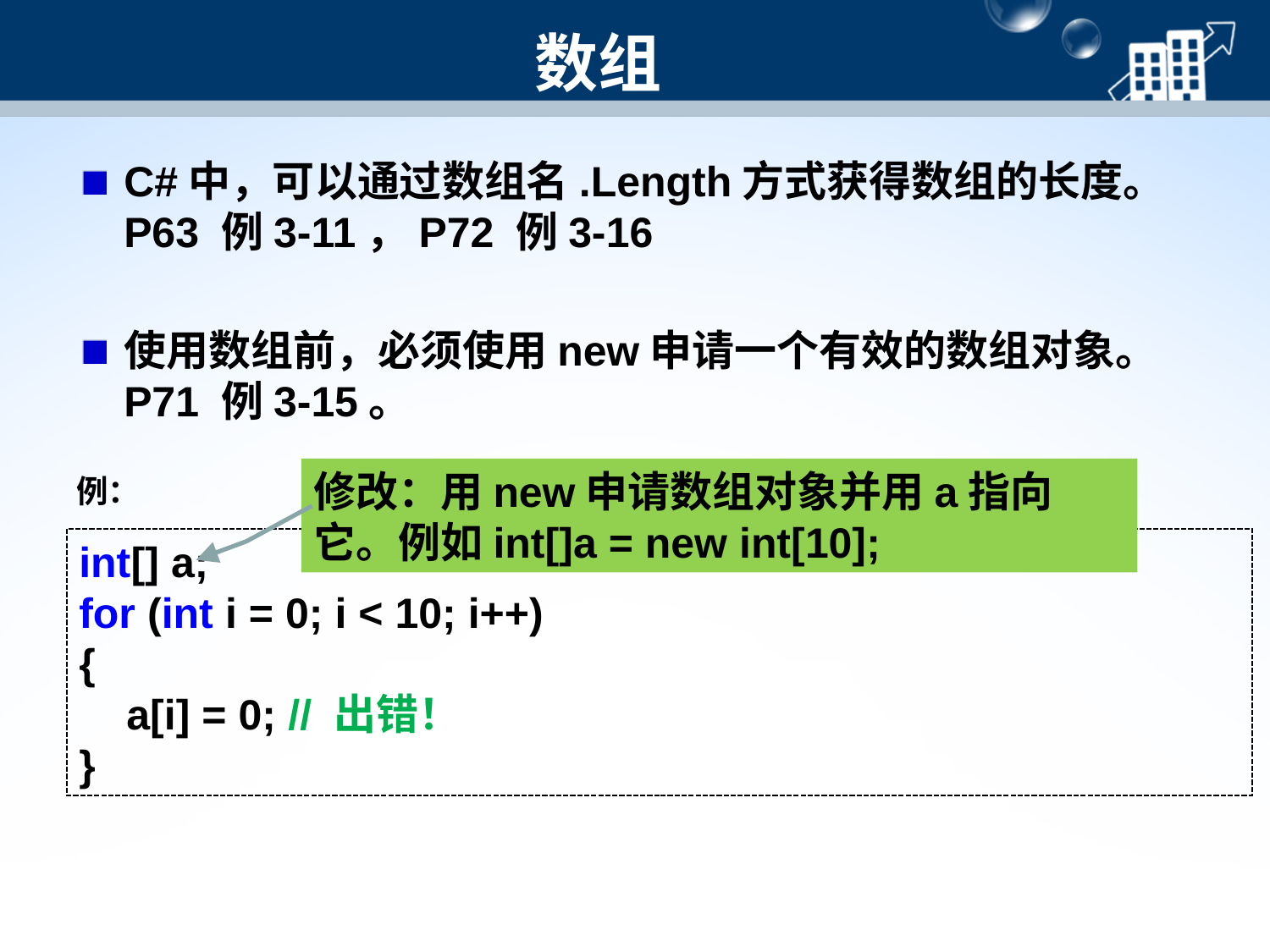

# 数组
C#中，可以通过数组名.Length方式获得数组的长度。P63 例3-11，P72 例3-16

使用数组前，必须使用new申请一个有效的数组对象。P71 例3-15。
修改：用new申请数组对象并用a指向它。例如int[]a = new int[10];
例：

int[] a;
for (int i = 0; i < 10; i++)
{
    a[i] = 0; // 出错！
}